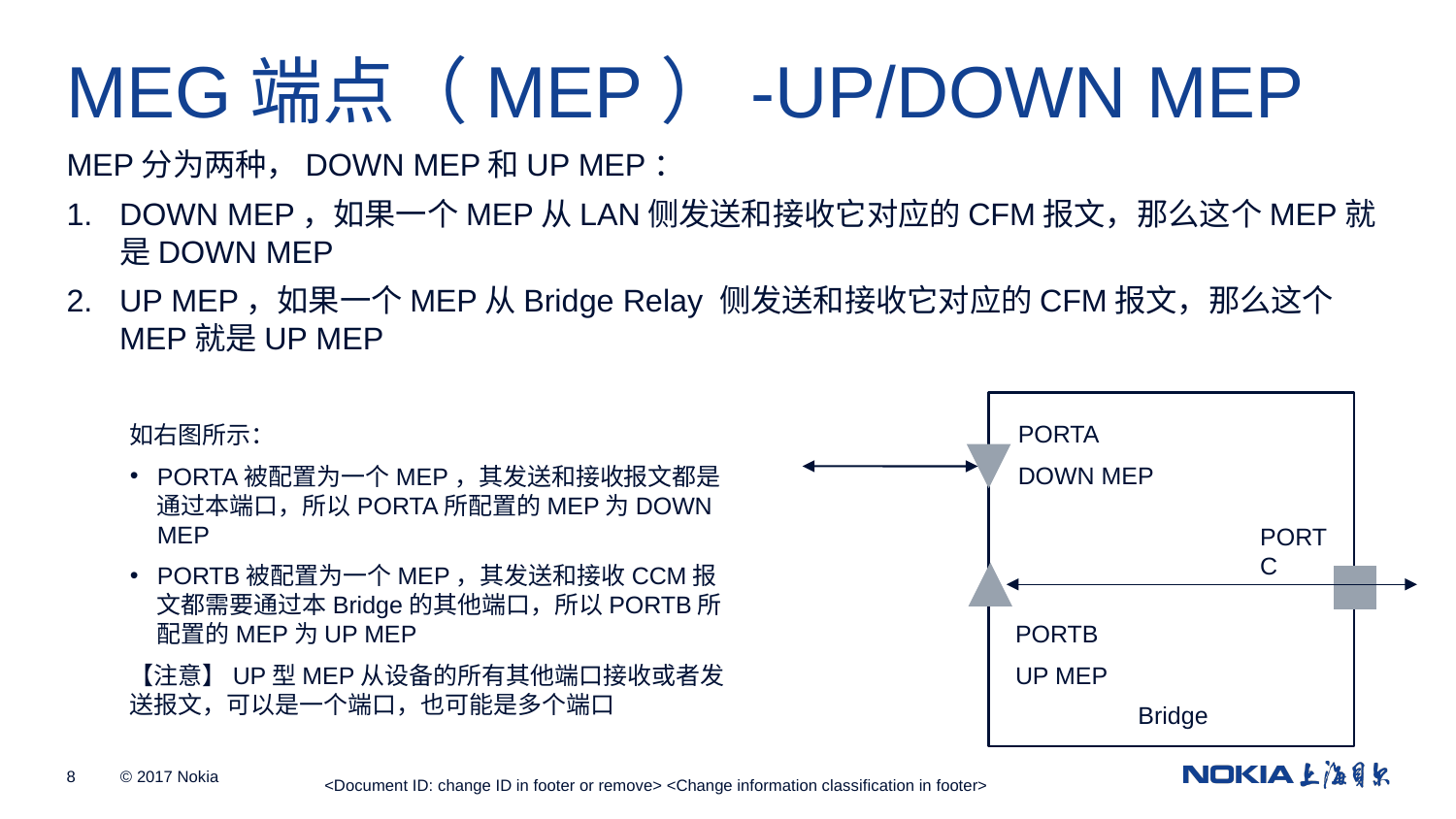

MEG端点（MEP）-UP/DOWN MEP
MEP分为两种，DOWN MEP和UP MEP：
DOWN MEP，如果一个MEP从LAN侧发送和接收它对应的CFM报文，那么这个MEP就是DOWN MEP
UP MEP，如果一个MEP从Bridge Relay 侧发送和接收它对应的CFM报文，那么这个MEP就是UP MEP

PORTA
DOWN MEP
如右图所示：
PORTA被配置为一个MEP，其发送和接收报文都是通过本端口，所以PORTA所配置的MEP为DOWN MEP
PORTB被配置为一个MEP，其发送和接收CCM报文都需要通过本Bridge的其他端口，所以PORTB所配置的MEP为UP MEP
【注意】UP型MEP从设备的所有其他端口接收或者发送报文，可以是一个端口，也可能是多个端口

PORTC

PORTB
UP MEP
Bridge
<Document ID: change ID in footer or remove> <Change information classification in footer>